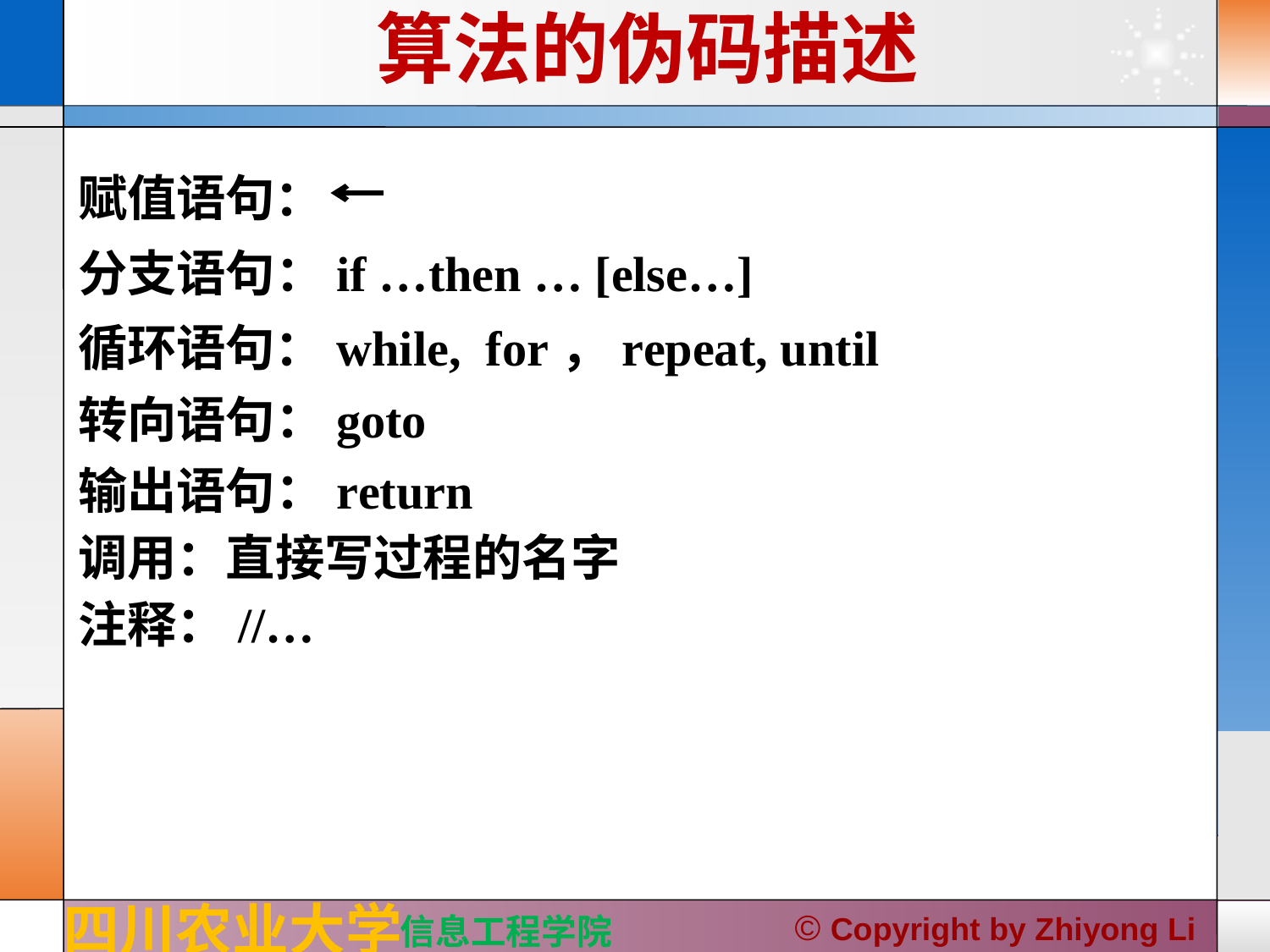

# 算法的伪码描述
赋值语句：
分支语句：if …then … [else…]
循环语句：while,  for，repeat, until
转向语句：goto
输出语句：return
调用：直接写过程的名字
注释：//…